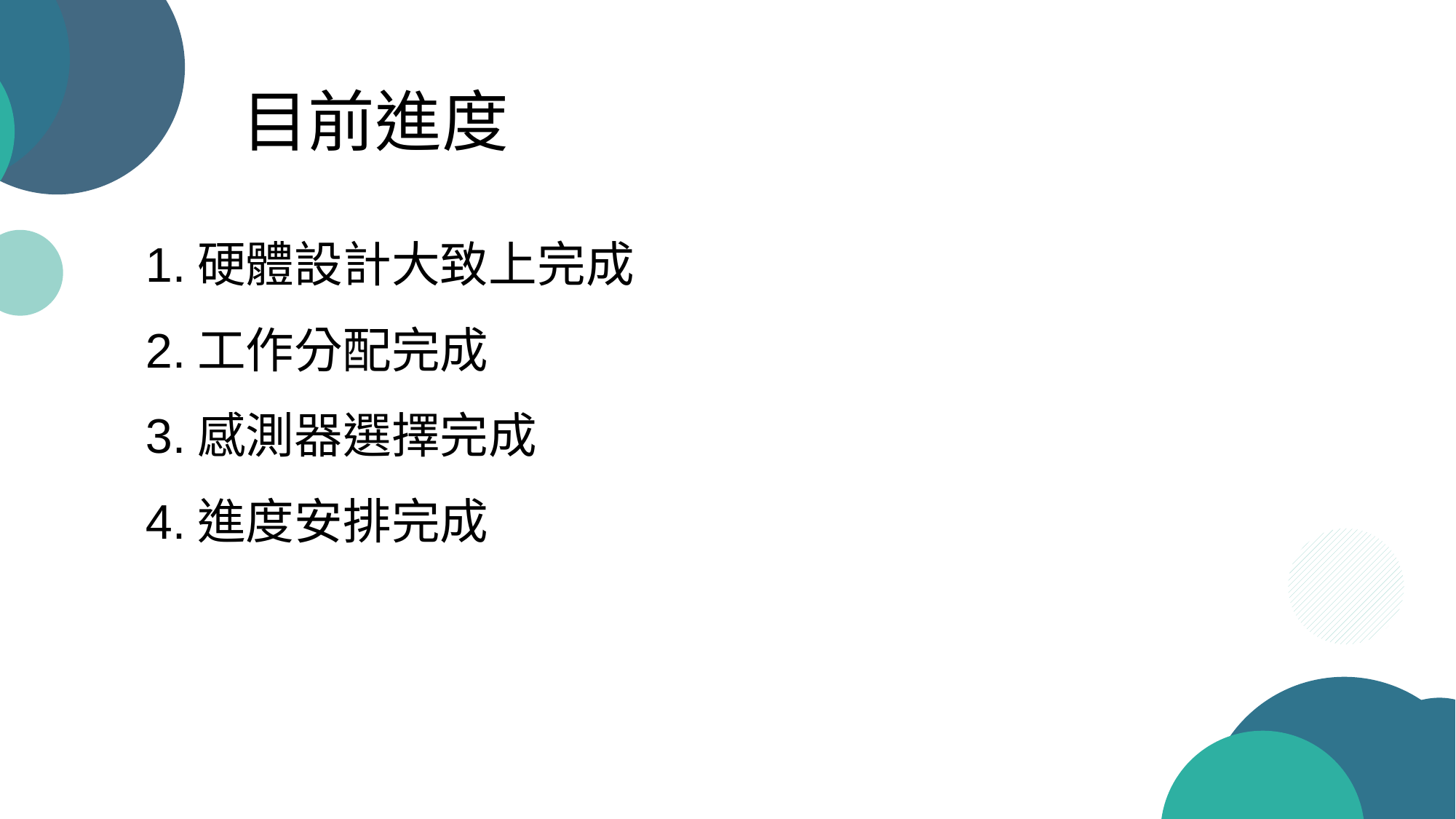

目前進度
1.硬體設計大致上完成
2.工作分配完成
3.感測器選擇完成
4.進度安排完成